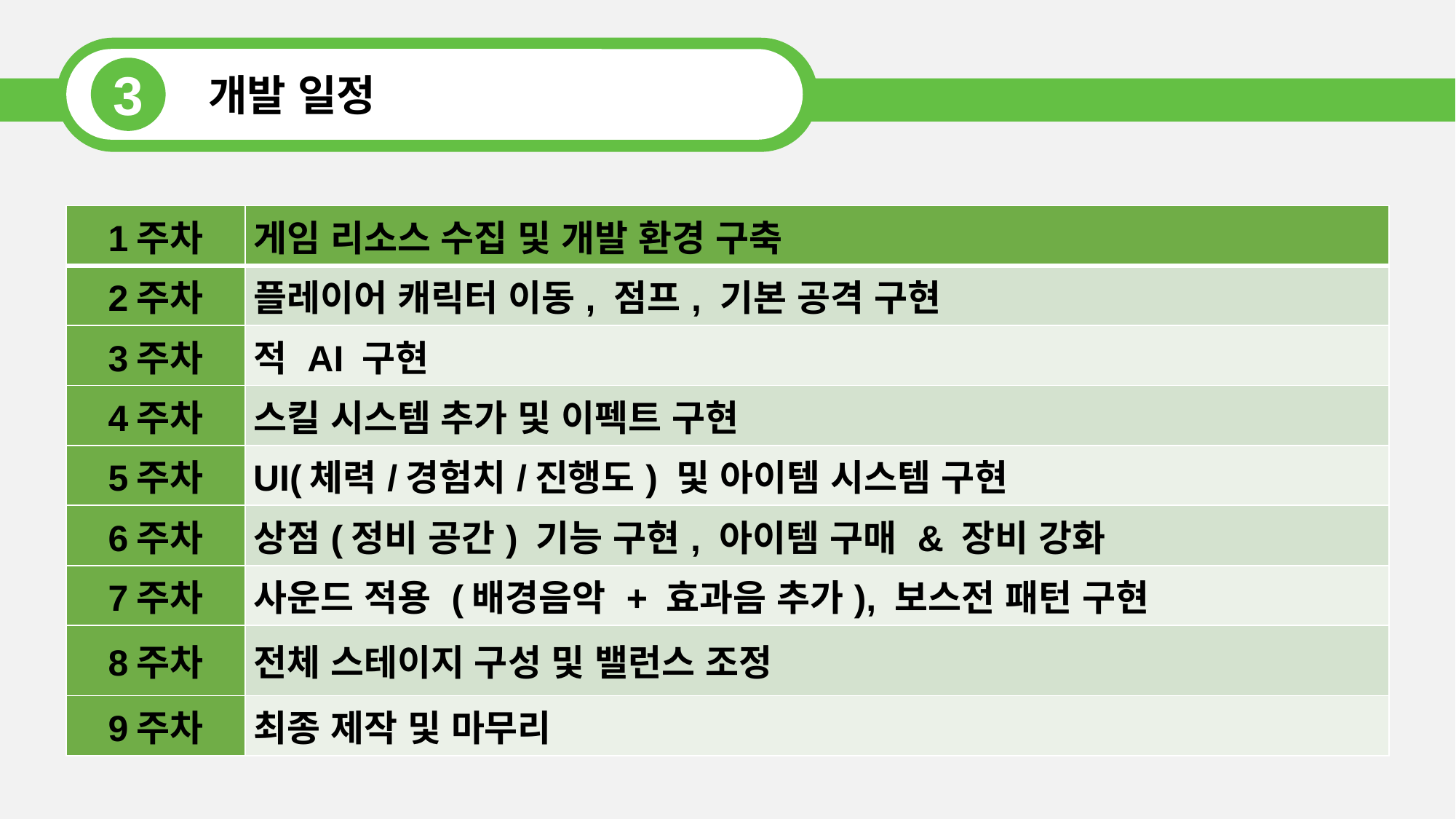

3

개발 일정

| 1주차 | 게임 리소스 수집 및 개발 환경 구축 |
| --- | --- |
| 2주차 | 플레이어 캐릭터 이동, 점프, 기본 공격 구현 |
| 3주차 | 적 AI 구현 |
| 4주차 | 스킬 시스템 추가 및 이펙트 구현 |
| 5주차 | UI(체력/경험치/진행도) 및 아이템 시스템 구현 |
| 6주차 | 상점(정비 공간) 기능 구현, 아이템 구매 & 장비 강화 |
| 7주차 | 사운드 적용 (배경음악 + 효과음 추가), 보스전 패턴 구현 |
| 8주차 | 전체 스테이지 구성 및 밸런스 조정 |
| 9주차 | 최종 제작 및 마무리 |